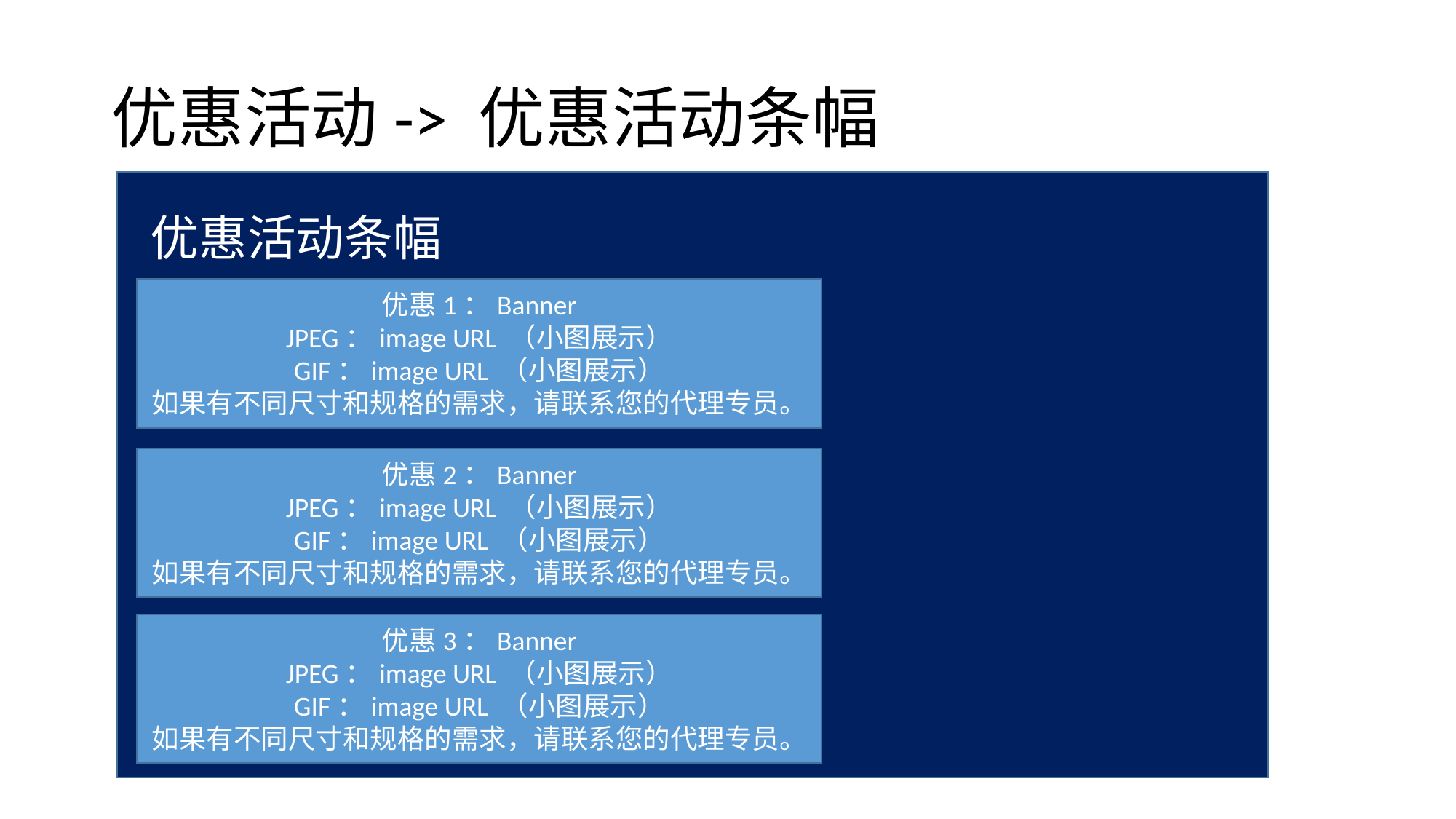

优惠活动-> 优惠活动条幅
 优惠活动条幅

优惠1：Banner
JPEG：image URL （小图展示）
GIF：image URL （小图展示）
如果有不同尺寸和规格的需求，请联系您的代理专员。
优惠2：Banner
JPEG：image URL （小图展示）
GIF：image URL （小图展示）
如果有不同尺寸和规格的需求，请联系您的代理专员。
优惠3：Banner
JPEG：image URL （小图展示）
GIF：image URL （小图展示）
如果有不同尺寸和规格的需求，请联系您的代理专员。